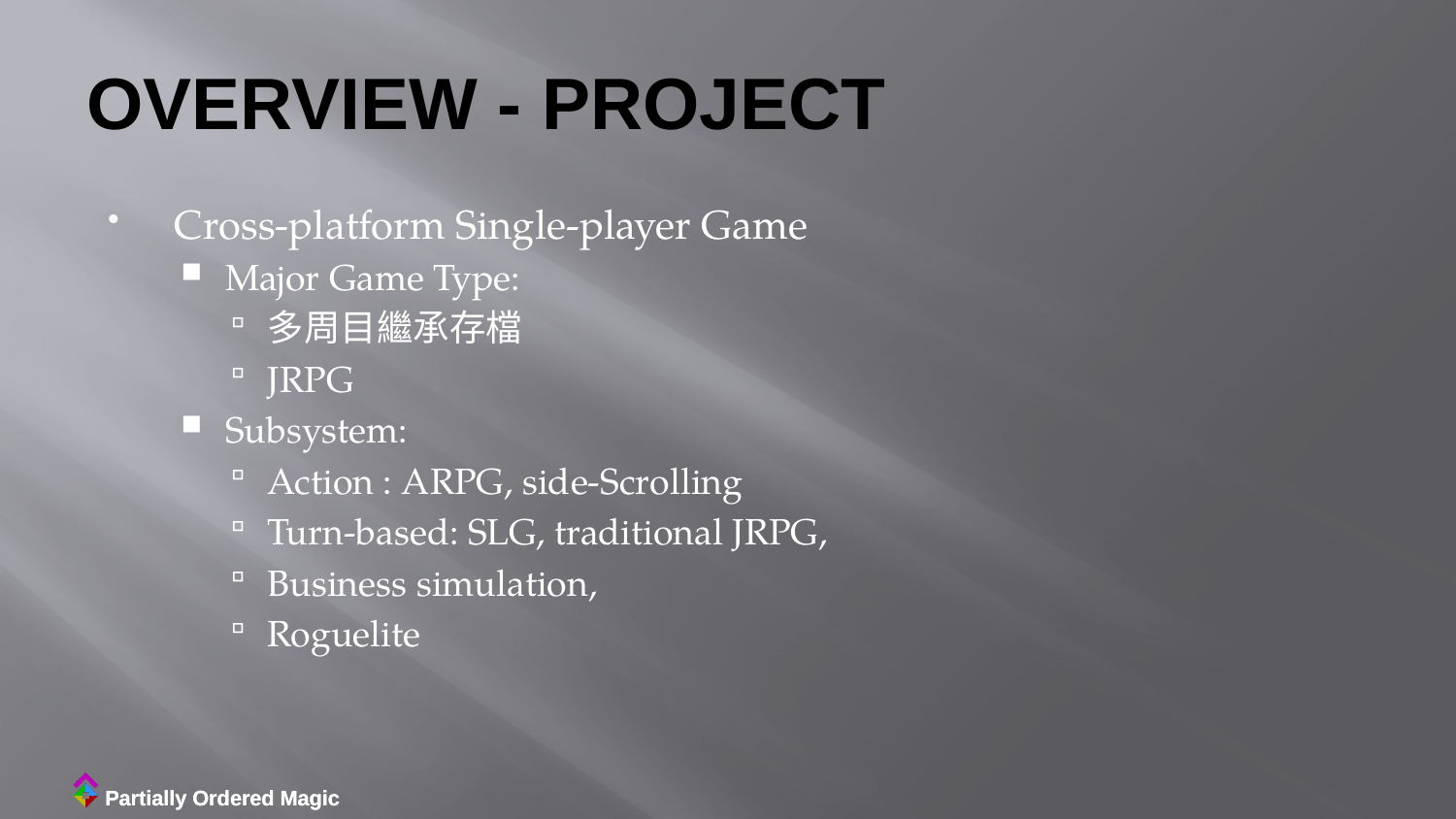

# OVERVIEW - PROJECT
Cross-platform Single-player Game
Major Game Type:
多周目繼承存檔
JRPG
Subsystem:
Action : ARPG, side-Scrolling
Turn-based: SLG, traditional JRPG,
Business simulation,
Roguelite